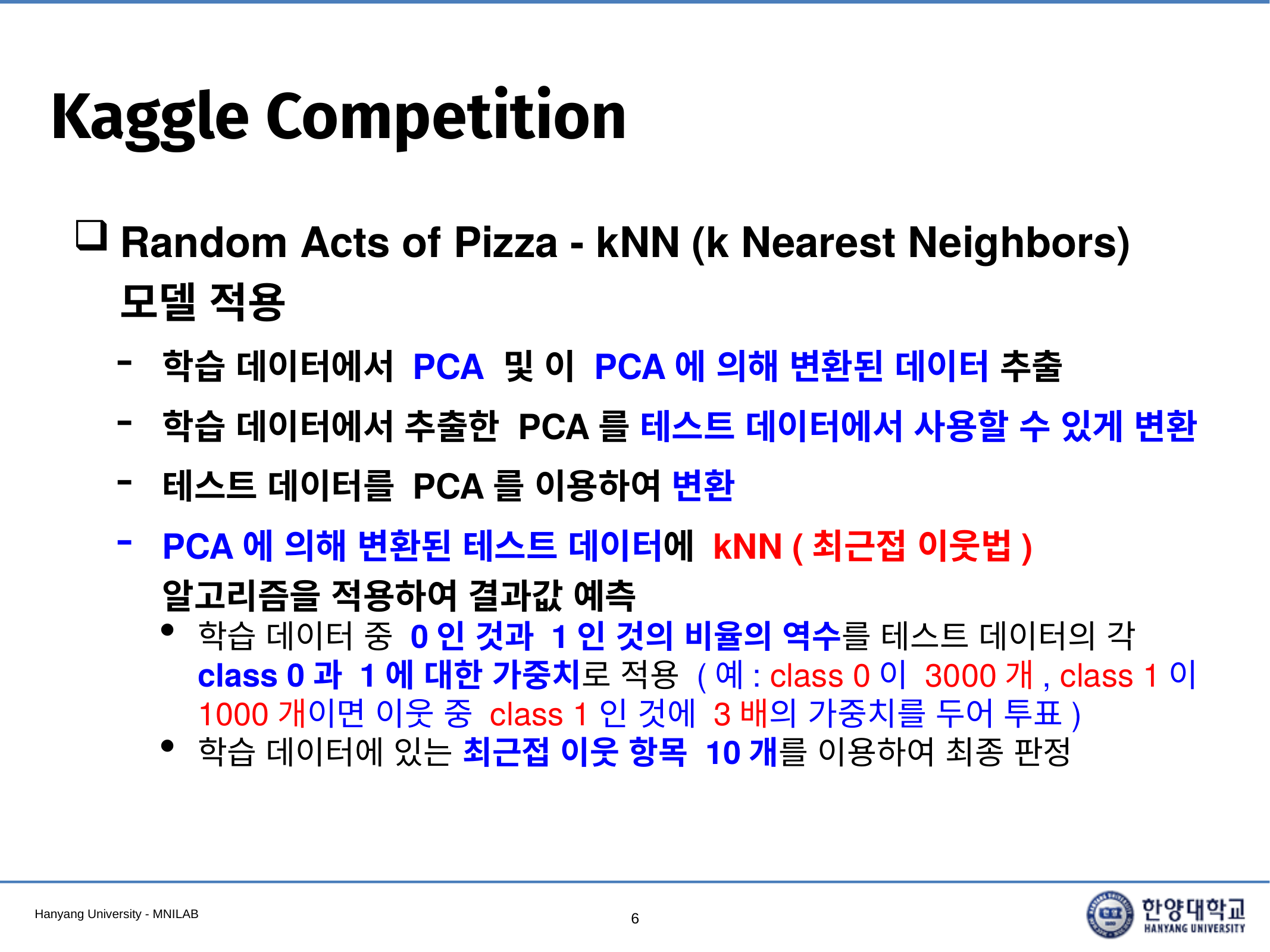

# Kaggle Competition
Random Acts of Pizza - kNN (k Nearest Neighbors) 모델 적용
학습 데이터에서 PCA 및 이 PCA에 의해 변환된 데이터 추출
학습 데이터에서 추출한 PCA를 테스트 데이터에서 사용할 수 있게 변환
테스트 데이터를 PCA를 이용하여 변환
PCA에 의해 변환된 테스트 데이터에 kNN (최근접 이웃법) 알고리즘을 적용하여 결과값 예측
학습 데이터 중 0인 것과 1인 것의 비율의 역수를 테스트 데이터의 각 class 0과 1에 대한 가중치로 적용 (예: class 0이 3000개, class 1이 1000개이면 이웃 중 class 1인 것에 3배의 가중치를 두어 투표)
학습 데이터에 있는 최근접 이웃 항목 10개를 이용하여 최종 판정
6